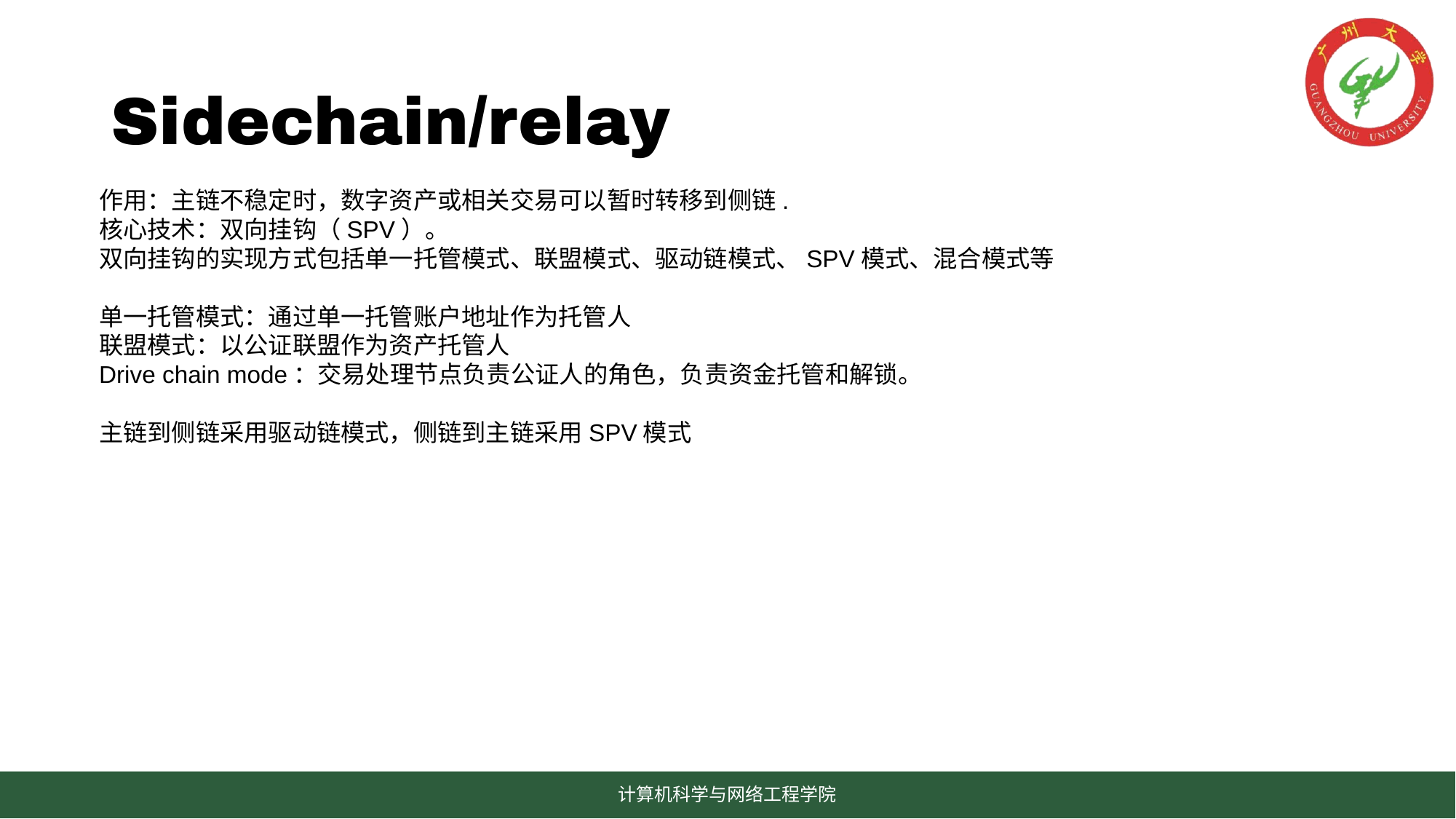

# Sidechain/relay
作用：主链不稳定时，数字资产或相关交易可以暂时转移到侧链.
核心技术：双向挂钩（SPV）。
双向挂钩的实现方式包括单一托管模式、联盟模式、驱动链模式、SPV模式、混合模式等

单一托管模式：通过单一托管账户地址作为托管人
联盟模式：以公证联盟作为资产托管人
Drive chain mode：交易处理节点负责公证人的角色，负责资金托管和解锁。

主链到侧链采用驱动链模式，侧链到主链采用SPV模式

计算机科学与网络工程学院